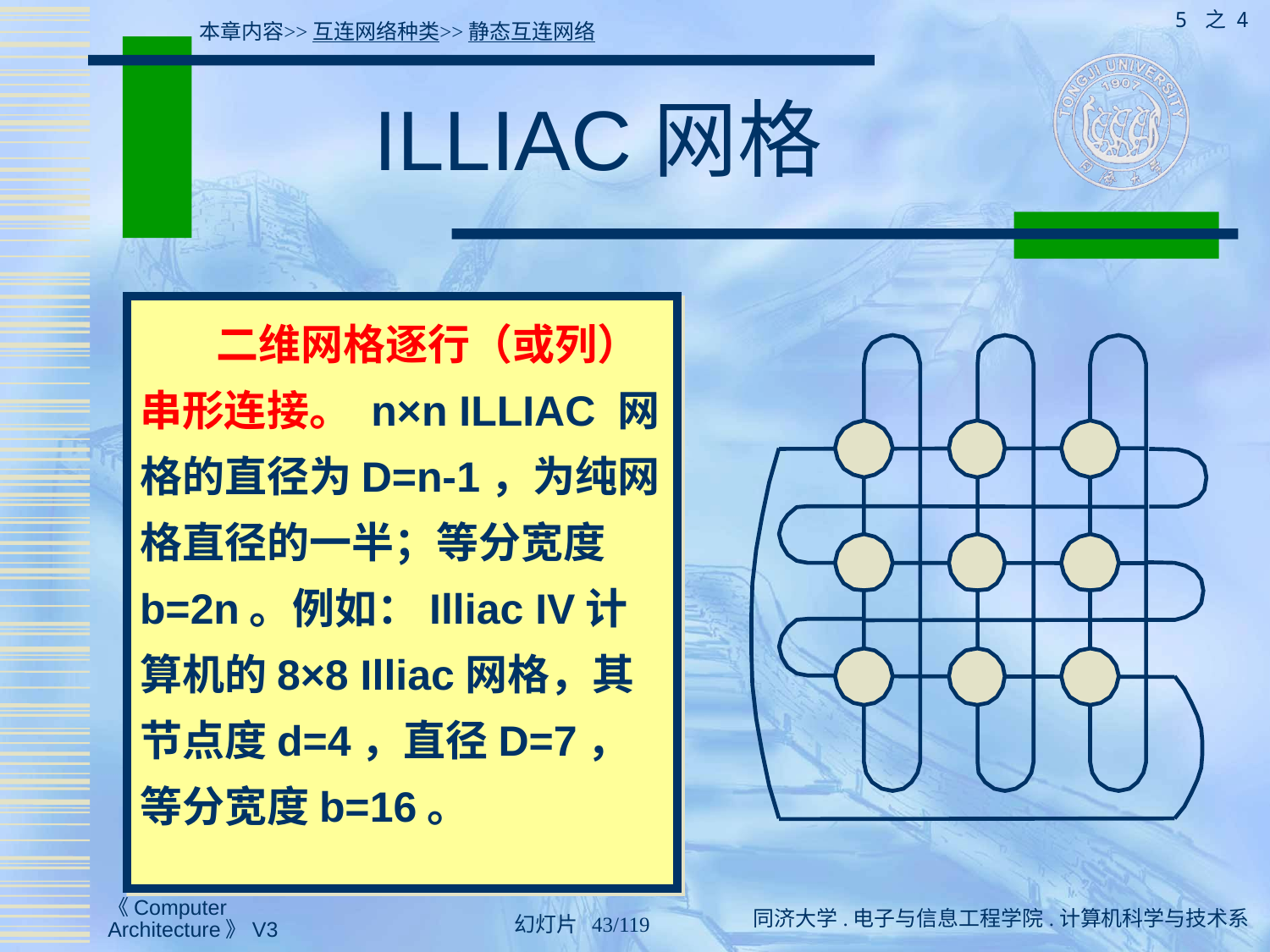

5 之 4
本章内容>>互连网络种类>>静态互连网络
# ILLIAC网格
       二维网格逐行（或列）串形连接。 n×n ILLIAC 网格的直径为D=n-1，为纯网格直径的一半；等分宽度b=2n。例如：Illiac IV计算机的8×8 Illiac网格，其节点度d=4，直径D=7，等分宽度b=16。